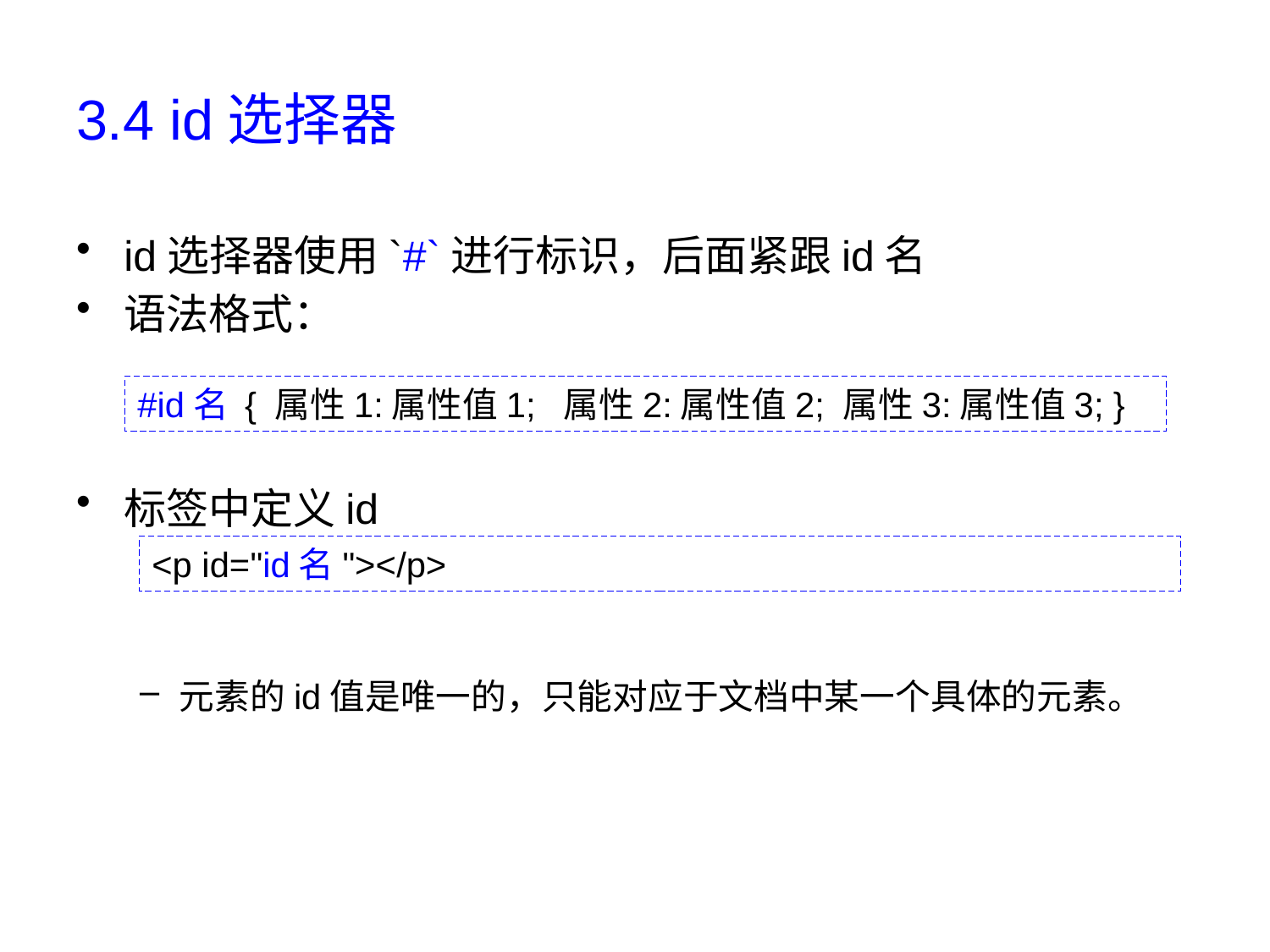

# 3.4 id选择器
id选择器使用`#`进行标识，后面紧跟id名
语法格式：

标签中定义id

元素的id值是唯一的，只能对应于文档中某一个具体的元素。

#id名 { 属性1:属性值1;  属性2:属性值2; 属性3:属性值3; }
<p id="id名"></p>